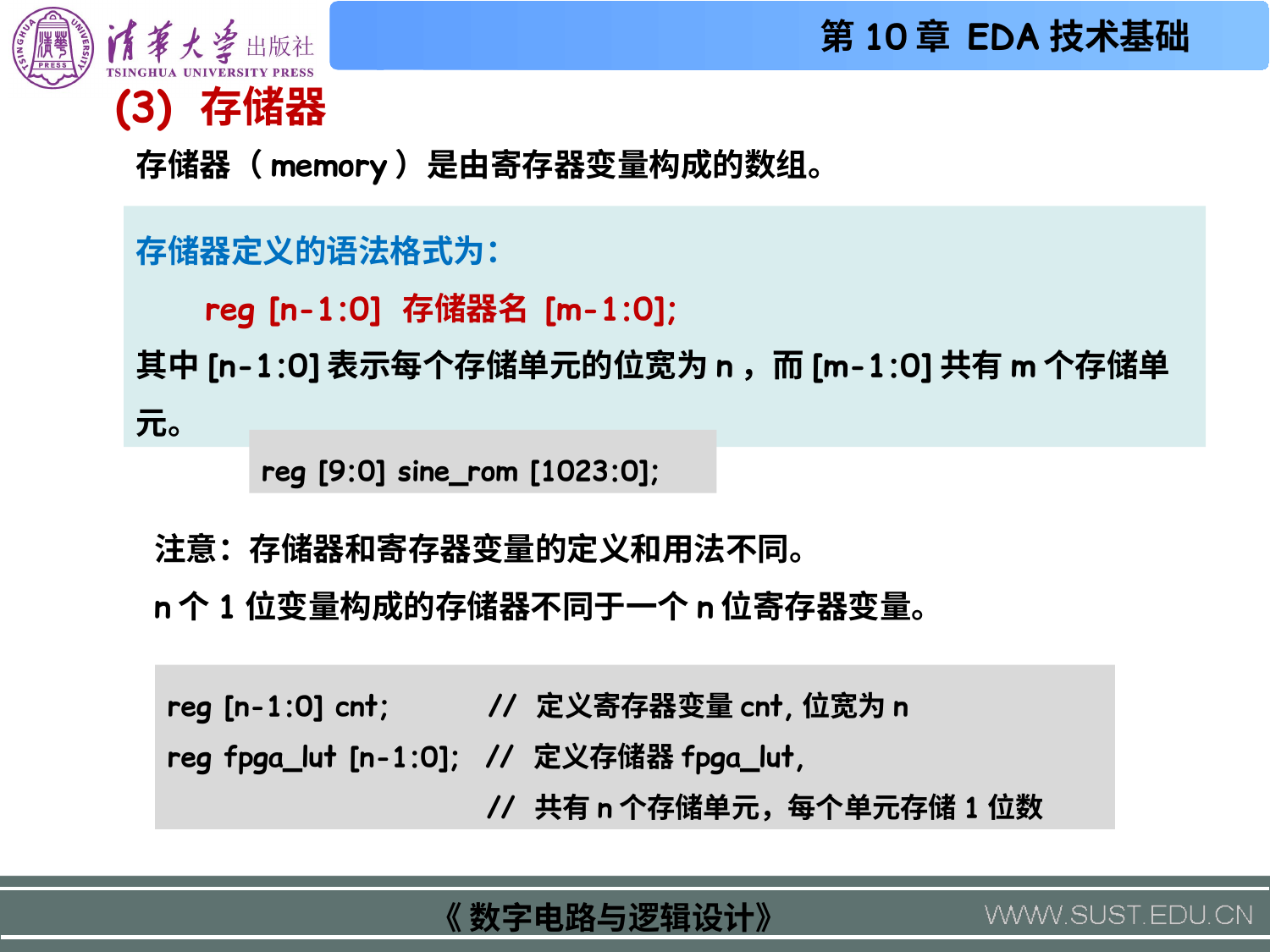

(3) 存储器
存储器（memory）是由寄存器变量构成的数组。
存储器定义的语法格式为：
     reg [n-1:0] 存储器名 [m-1:0];
其中[n-1:0]表示每个存储单元的位宽为n，而[m-1:0]共有m个存储单元。
reg [9:0] sine_rom [1023:0];
注意：存储器和寄存器变量的定义和用法不同。
n个1位变量构成的存储器不同于一个n位寄存器变量。
reg [n-1:0] cnt;        // 定义寄存器变量cnt,位宽为n
reg fpga_lut [n-1:0];  // 定义存储器fpga_lut,
                          // 共有n个存储单元，每个单元存储1位数